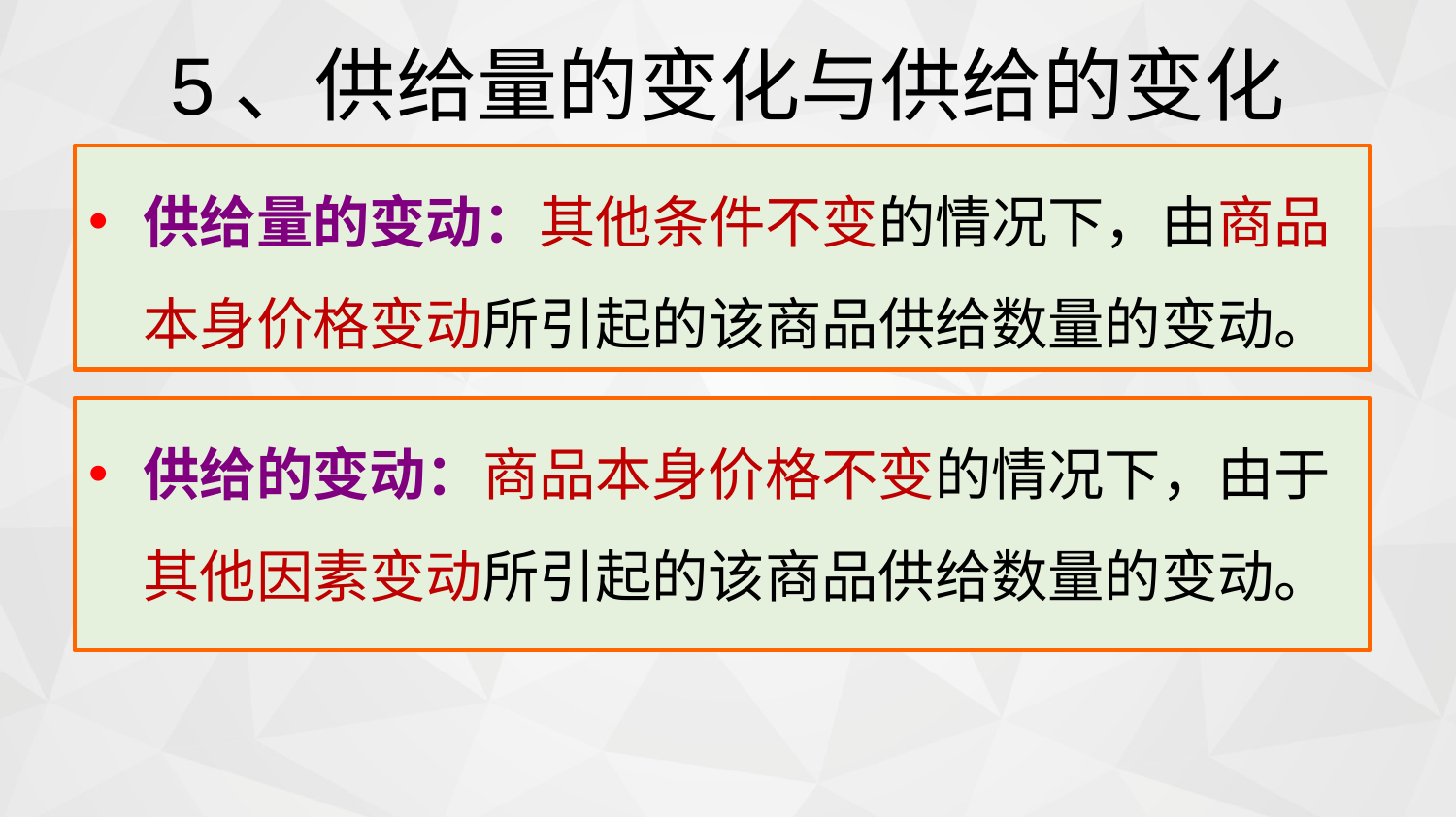

# 5、供给量的变化与供给的变化
供给量的变动：其他条件不变的情况下，由商品本身价格变动所引起的该商品供给数量的变动。
供给的变动：商品本身价格不变的情况下，由于其他因素变动所引起的该商品供给数量的变动。
30